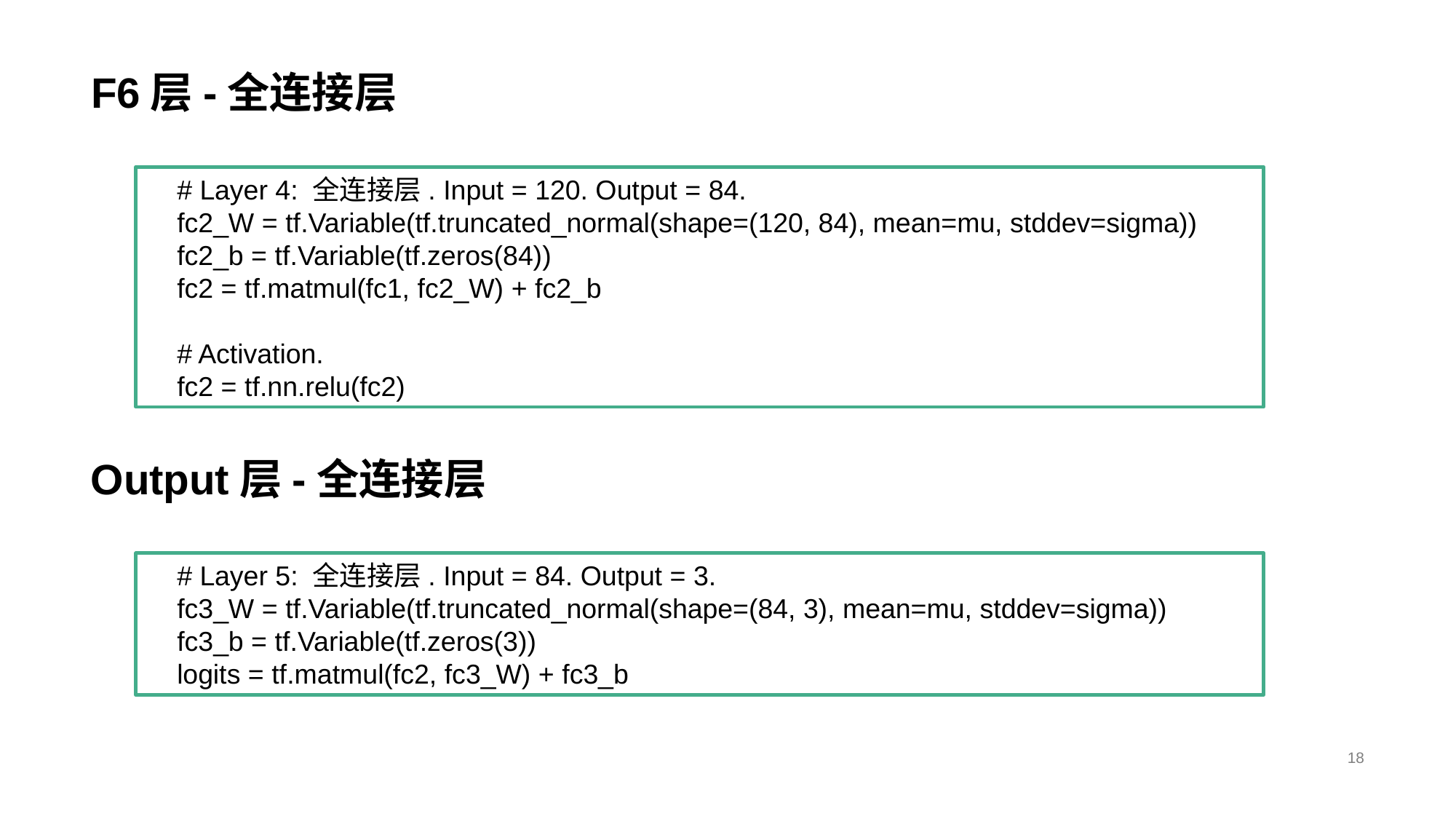

# F6层-全连接层
    # Layer 4: 全连接层. Input = 120. Output = 84.
    fc2_W = tf.Variable(tf.truncated_normal(shape=(120, 84), mean=mu, stddev=sigma))
    fc2_b = tf.Variable(tf.zeros(84))
    fc2 = tf.matmul(fc1, fc2_W) + fc2_b

    # Activation.
    fc2 = tf.nn.relu(fc2)
Output层-全连接层
    # Layer 5: 全连接层. Input = 84. Output = 3.
    fc3_W = tf.Variable(tf.truncated_normal(shape=(84, 3), mean=mu, stddev=sigma))
    fc3_b = tf.Variable(tf.zeros(3))
    logits = tf.matmul(fc2, fc3_W) + fc3_b
18